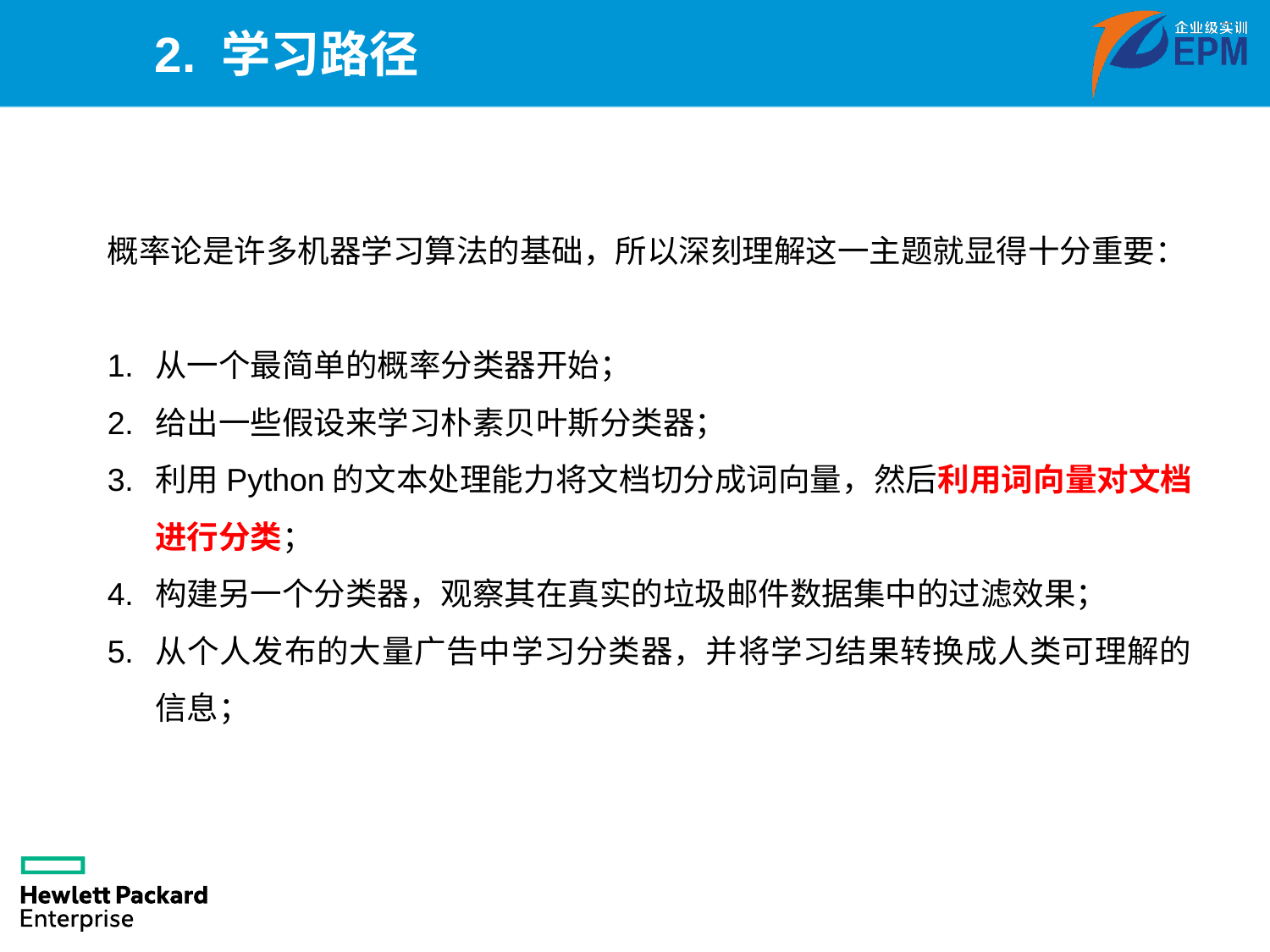

# 2. 学习路径
概率论是许多机器学习算法的基础，所以深刻理解这一主题就显得十分重要：

从一个最简单的概率分类器开始；
给出一些假设来学习朴素贝叶斯分类器；
利用Python的文本处理能力将文档切分成词向量，然后利用词向量对文档进行分类；
构建另一个分类器，观察其在真实的垃圾邮件数据集中的过滤效果；
从个人发布的大量广告中学习分类器，并将学习结果转换成人类可理解的信息；